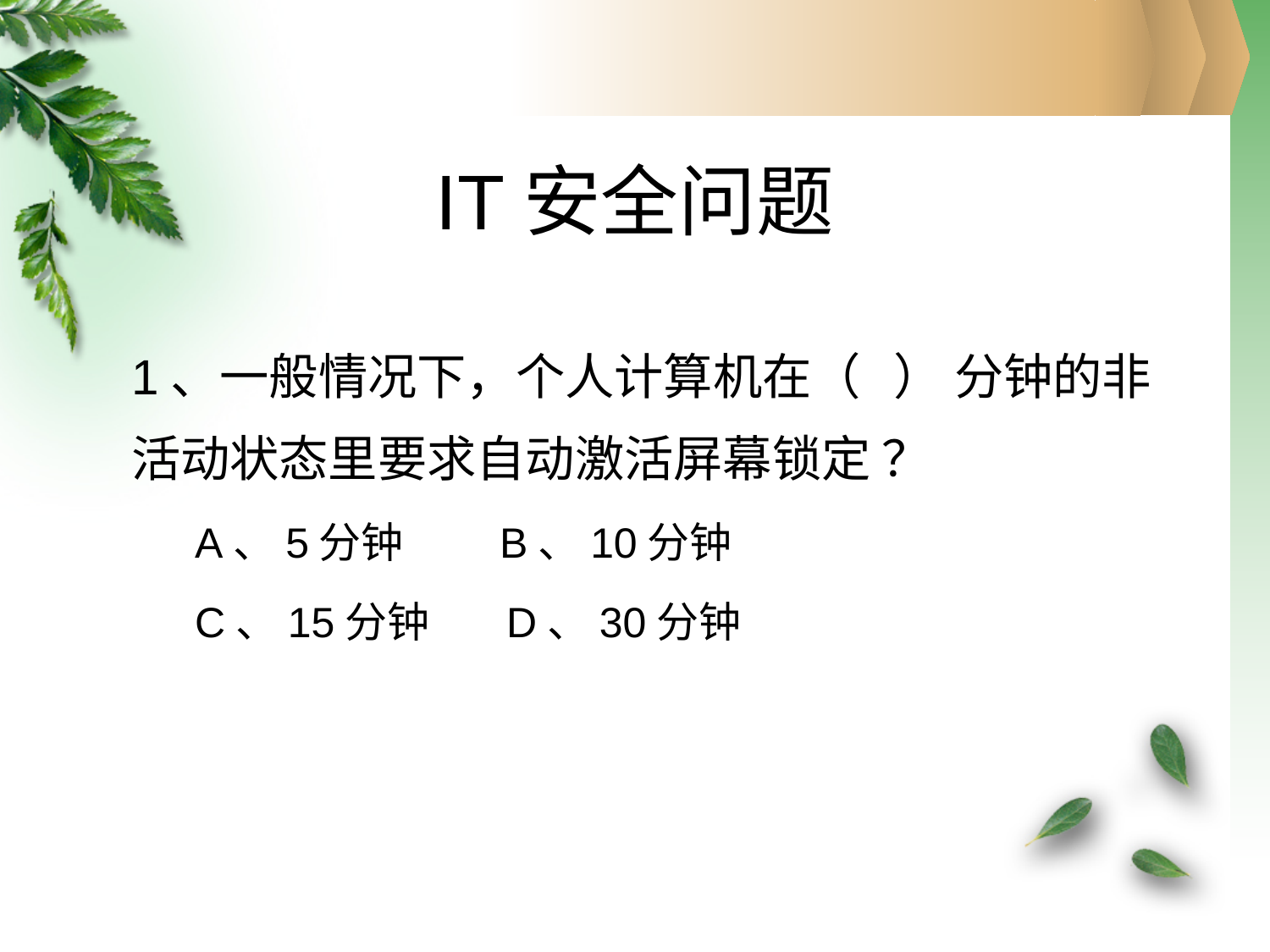

# IT安全问题
1、一般情况下，个人计算机在（   ） 分钟的非活动状态里要求自动激活屏幕锁定 ？
A、5分钟         B、10分钟
C、15分钟       D、30分钟
61